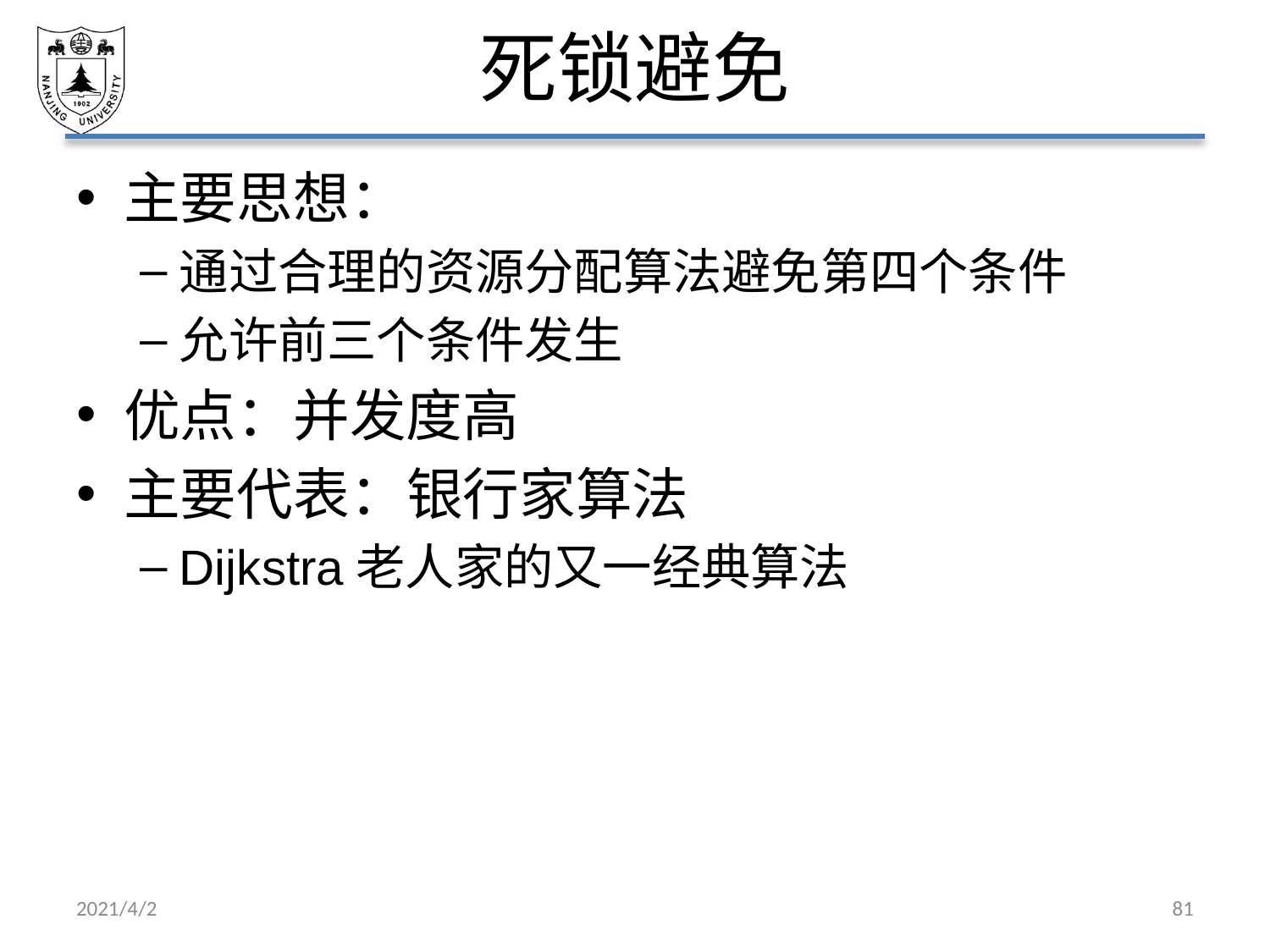

# 死锁避免
主要思想：
通过合理的资源分配算法避免第四个条件
允许前三个条件发生
优点：并发度高
主要代表：银行家算法
Dijkstra老人家的又一经典算法
2021/4/2
81